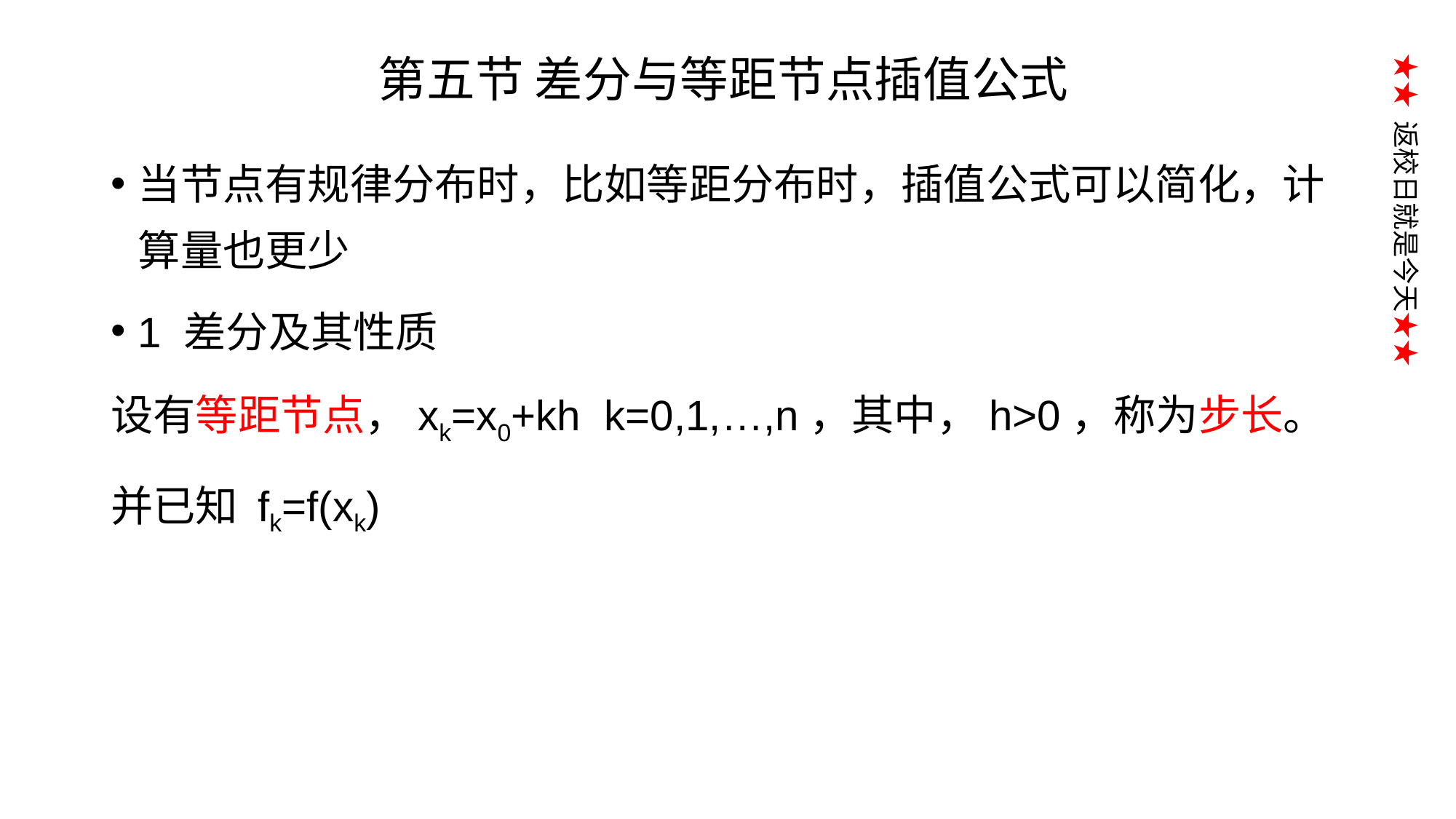

# 第五节 差分与等距节点插值公式
当节点有规律分布时，比如等距分布时，插值公式可以简化，计算量也更少
1 差分及其性质
设有等距节点，xk=x0+kh  k=0,1,…,n，其中，h>0，称为步长。
并已知 fk=f(xk)